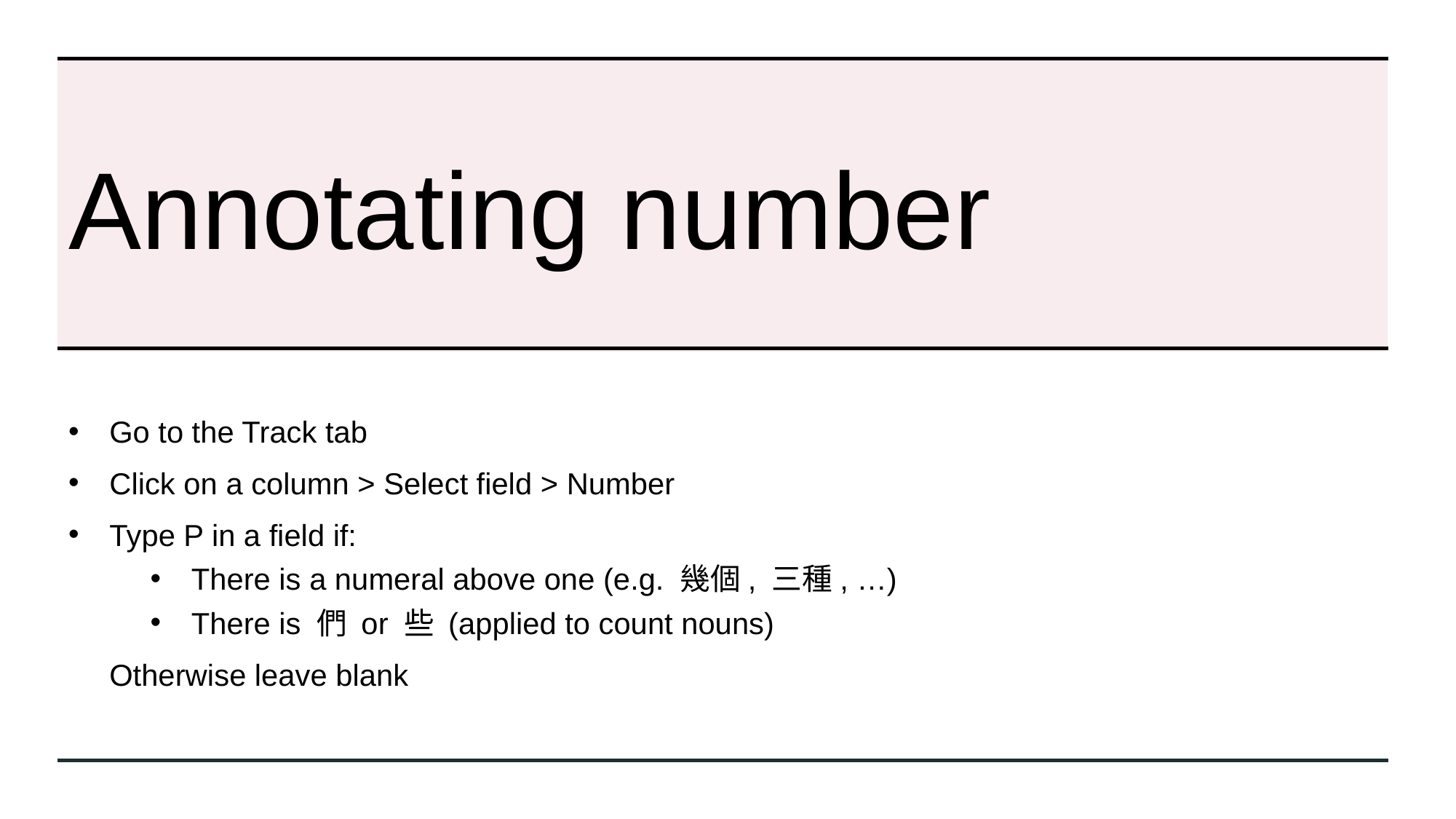

# Annotating number
Go to the Track tab
Click on a column > Select field > Number
Type P in a field if:
There is a numeral above one (e.g. 幾個, 三種, …)
There is 們 or 些 (applied to count nouns)
	Otherwise leave blank